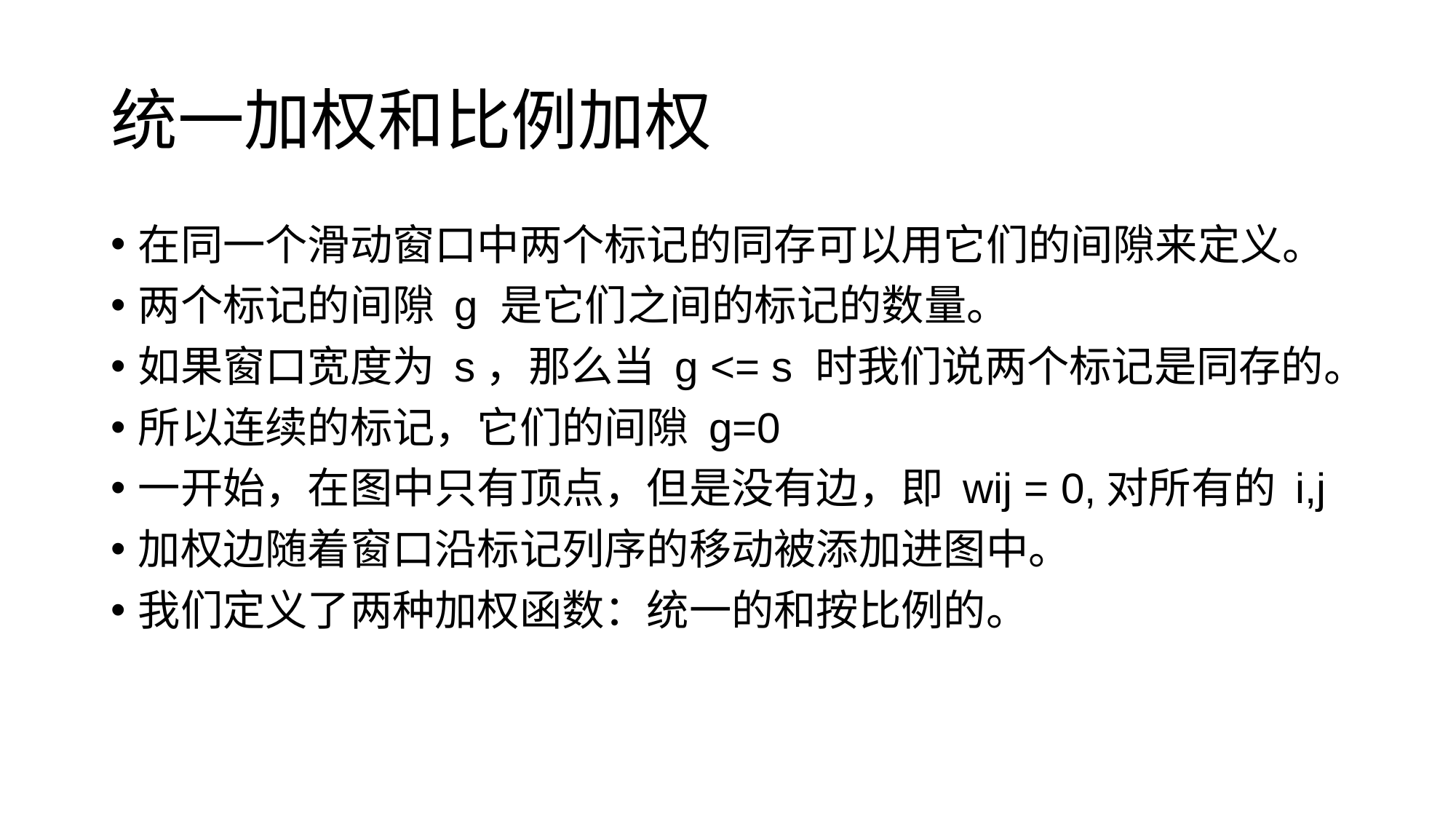

# 统一加权和比例加权
在同一个滑动窗口中两个标记的同存可以用它们的间隙来定义。
两个标记的间隙 g 是它们之间的标记的数量。
如果窗口宽度为 s，那么当 g <= s 时我们说两个标记是同存的。
所以连续的标记，它们的间隙 g=0
一开始，在图中只有顶点，但是没有边，即 wij = 0,对所有的 i,j
加权边随着窗口沿标记列序的移动被添加进图中。
我们定义了两种加权函数：统一的和按比例的。